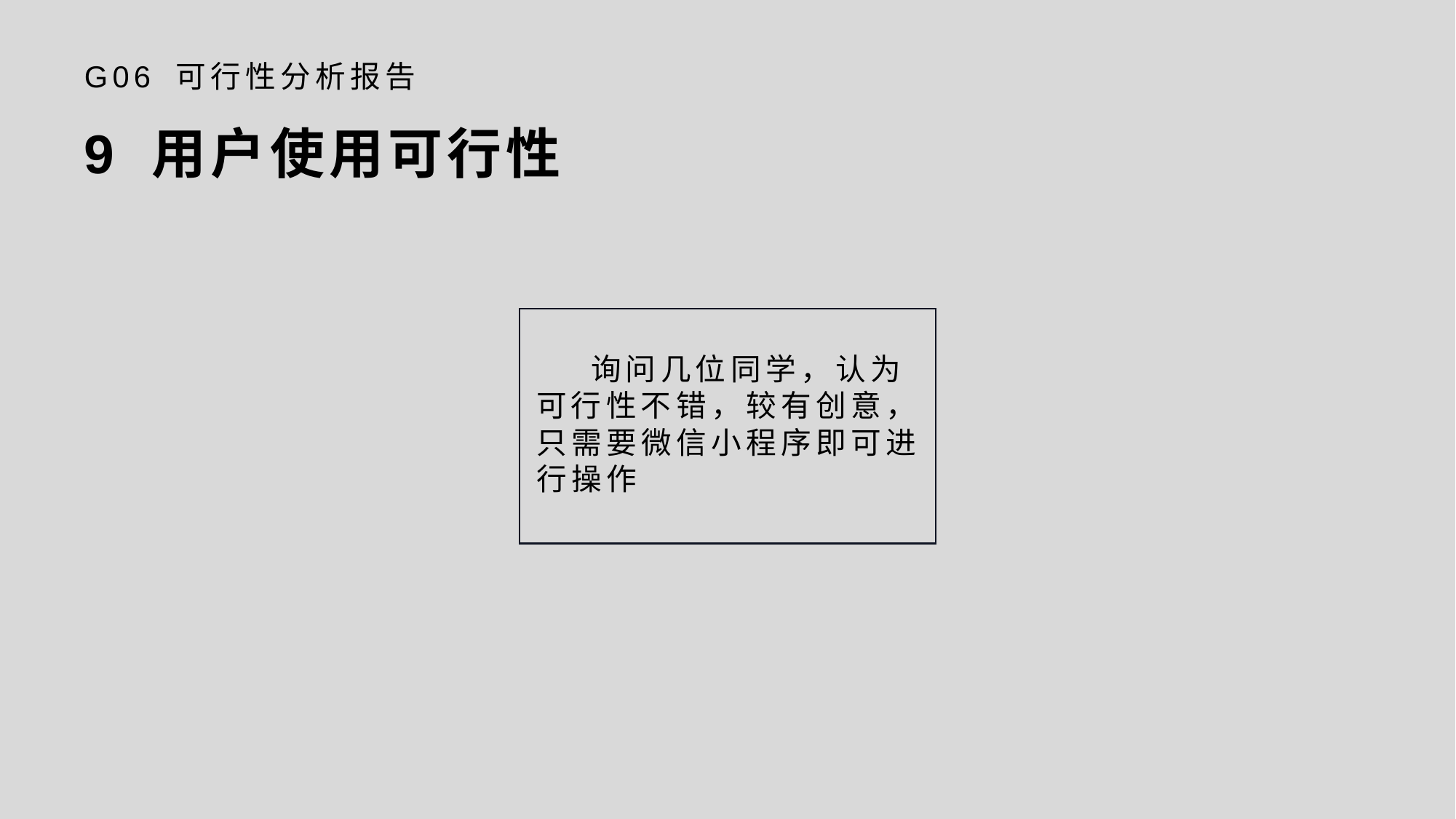

G06 可行性分析报告
9 用户使用可行性

询问几位同学，认为可行性不错，较有创意，只需要微信小程序即可进行操作